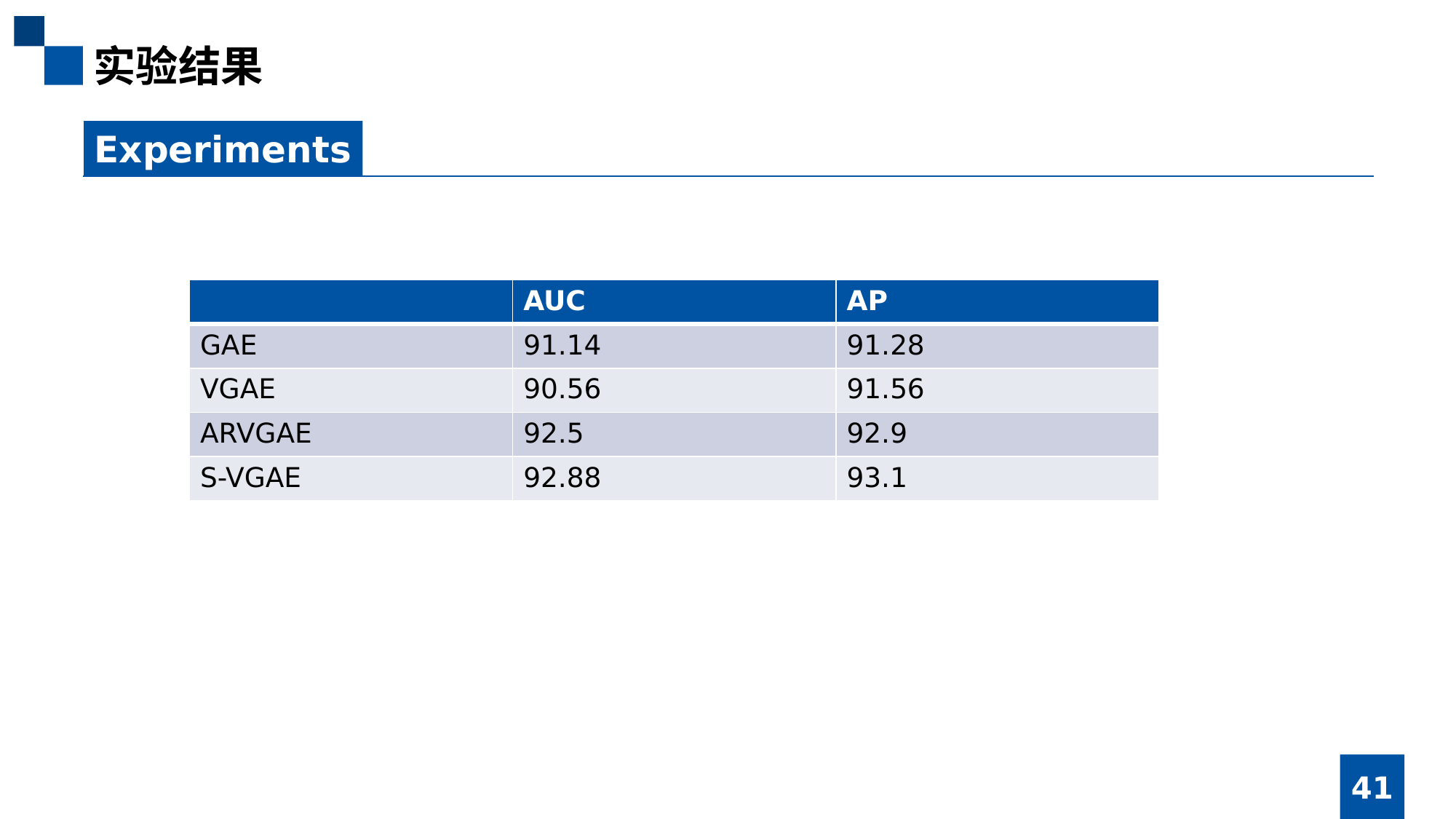

实验结果
Experiments

|  | AUC | AP |
| --- | --- | --- |
| GAE | 91.14 | 91.28 |
| VGAE | 90.56 | 91.56 |
| ARVGAE | 92.5 | 92.9 |
| S-VGAE | 92.88 | 93.1 |
41